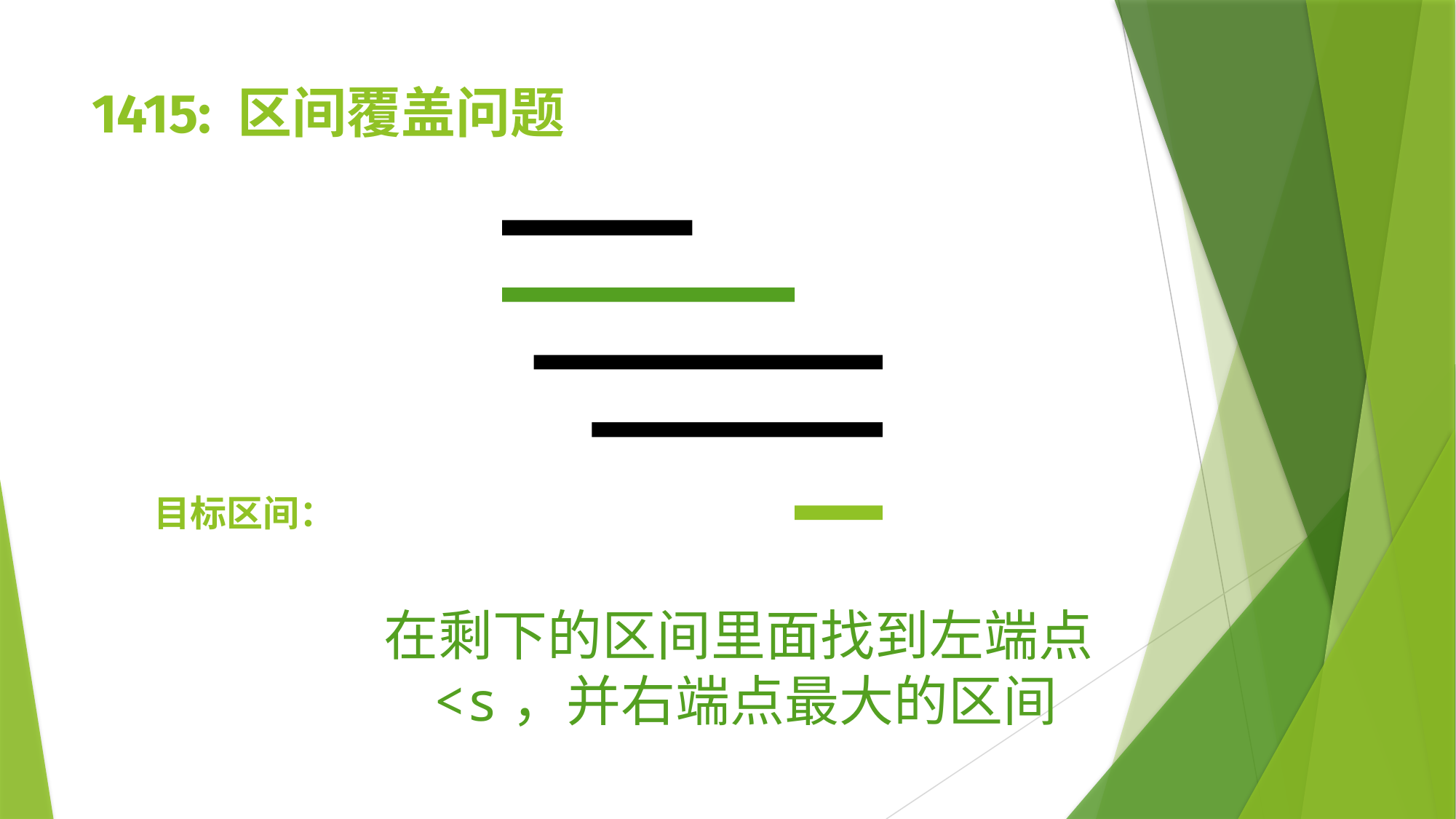

# 1415: 区间覆盖问题

目标区间：

在剩下的区间里面找到左端点<s，并右端点最大的区间